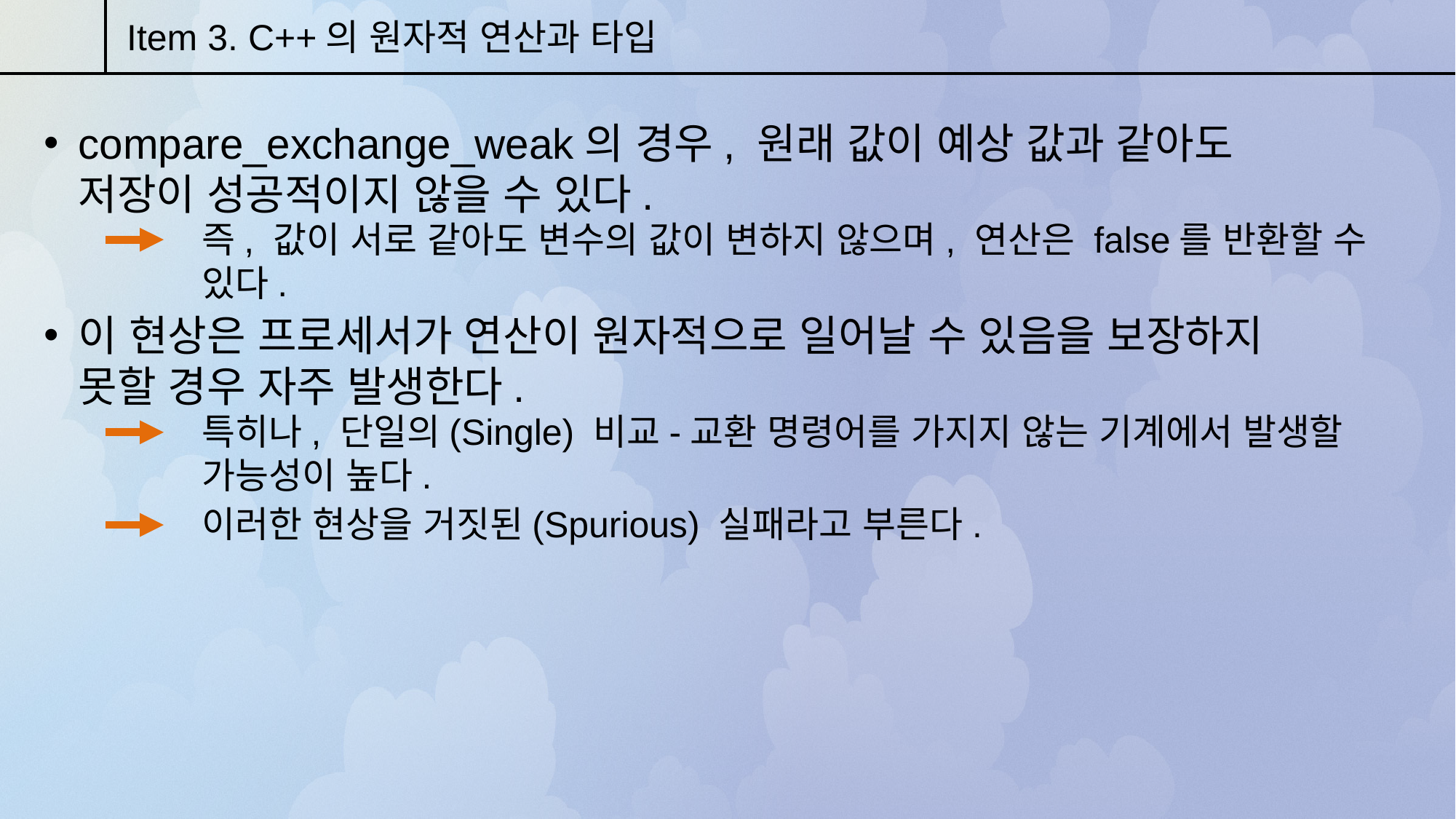

Item 3. C++의 원자적 연산과 타입
compare_exchange_weak의 경우, 원래 값이 예상 값과 같아도 저장이 성공적이지 않을 수 있다.
즉, 값이 서로 같아도 변수의 값이 변하지 않으며, 연산은 false를 반환할 수 있다.
이 현상은 프로세서가 연산이 원자적으로 일어날 수 있음을 보장하지 못할 경우 자주 발생한다.
특히나, 단일의(Single) 비교-교환 명령어를 가지지 않는 기계에서 발생할 가능성이 높다.
이러한 현상을 거짓된(Spurious) 실패라고 부른다.